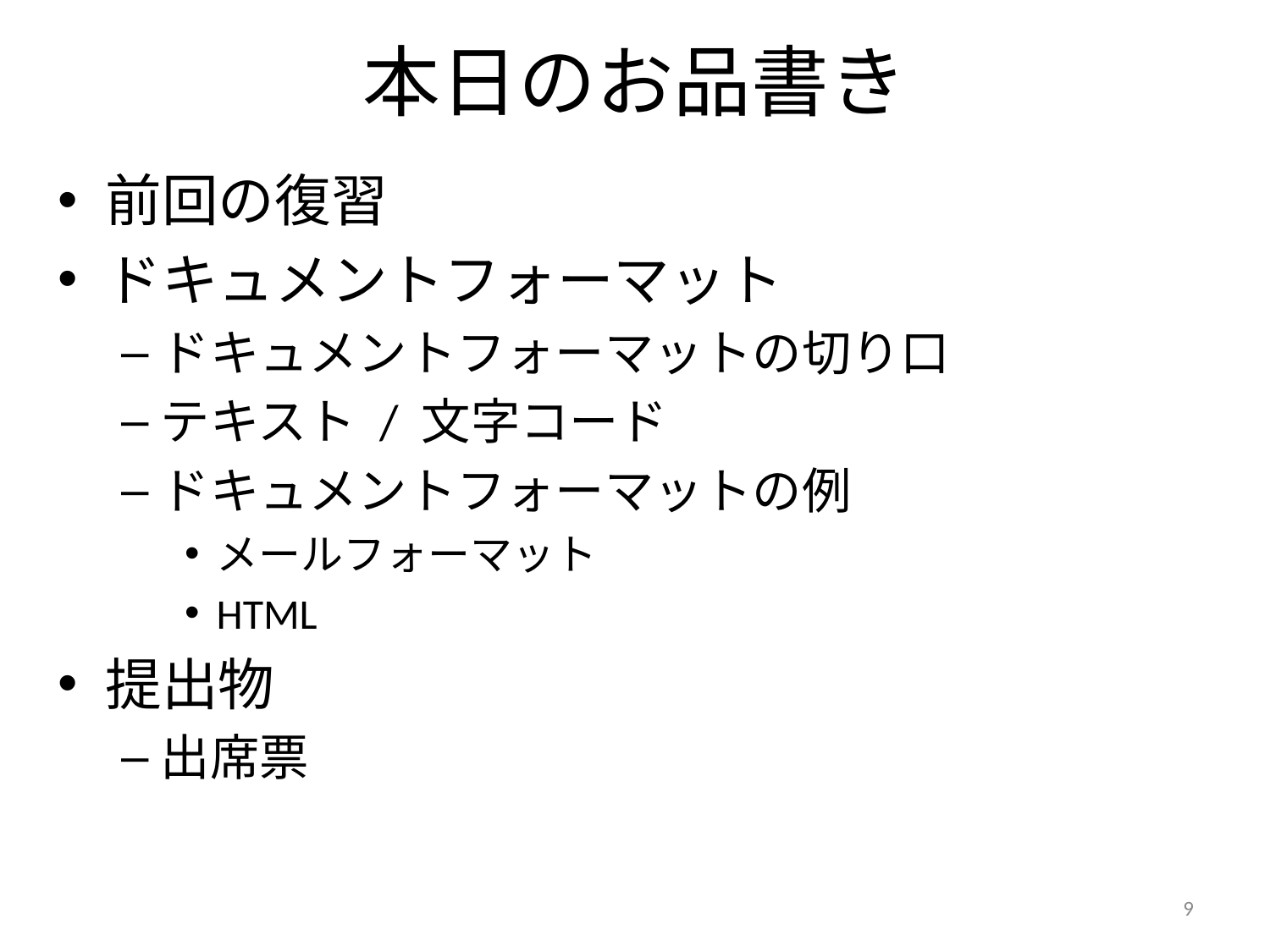

# 本日のお品書き
前回の復習
ドキュメントフォーマット
ドキュメントフォーマットの切り口
テキスト / 文字コード
ドキュメントフォーマットの例
メールフォーマット
HTML
提出物
出席票
9